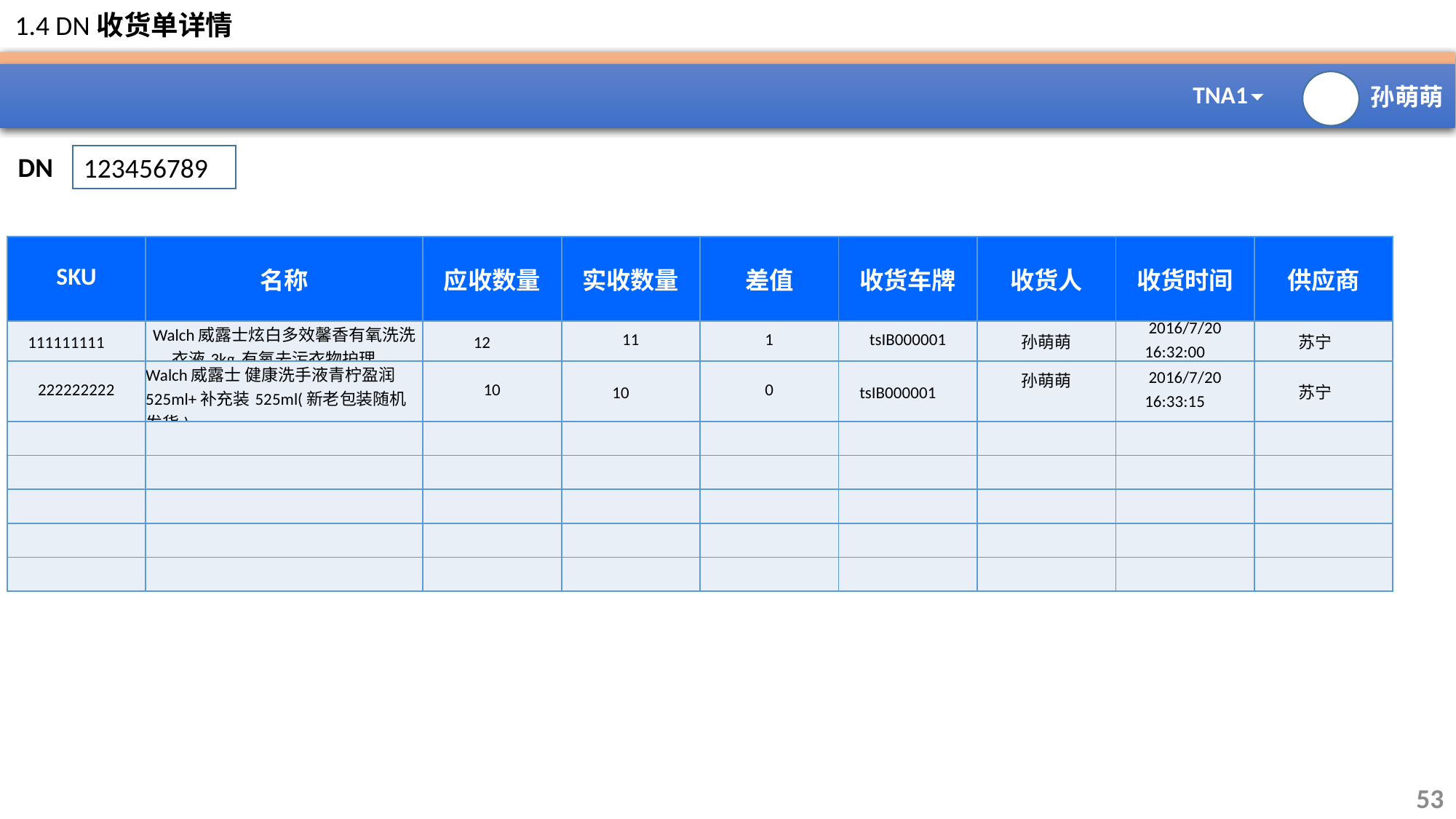

# 1.4 DN收货单详情
DN
123456789
| SKU | 名称 | 应收数量 | 实收数量 | 差值 | 收货车牌 | 收货人 | 收货时间 | 供应商 |
| --- | --- | --- | --- | --- | --- | --- | --- | --- |
| 111111111 | Walch威露士炫白多效馨香有氧洗洗衣液3kg 有氧去污衣物护理 | 12 | 11 | 1 | tsIB000001 | 孙萌萌 | 2016/7/20 16:32:00 | 苏宁 |
| 222222222 | Walch威露士 健康洗手液青柠盈润525ml+补充装525ml(新老包装随机发货) | 10 | 10 | 0 | tsIB000001 | 孙萌萌 | 2016/7/20 16:33:15 | 苏宁 |
|  |  |  |  |  |  |  |  |  |
|  |  |  |  |  |  |  |  |  |
|  |  |  |  |  |  |  |  |  |
|  |  |  |  |  |  |  |  |  |
|  |  |  |  |  |  |  |  |  |
53